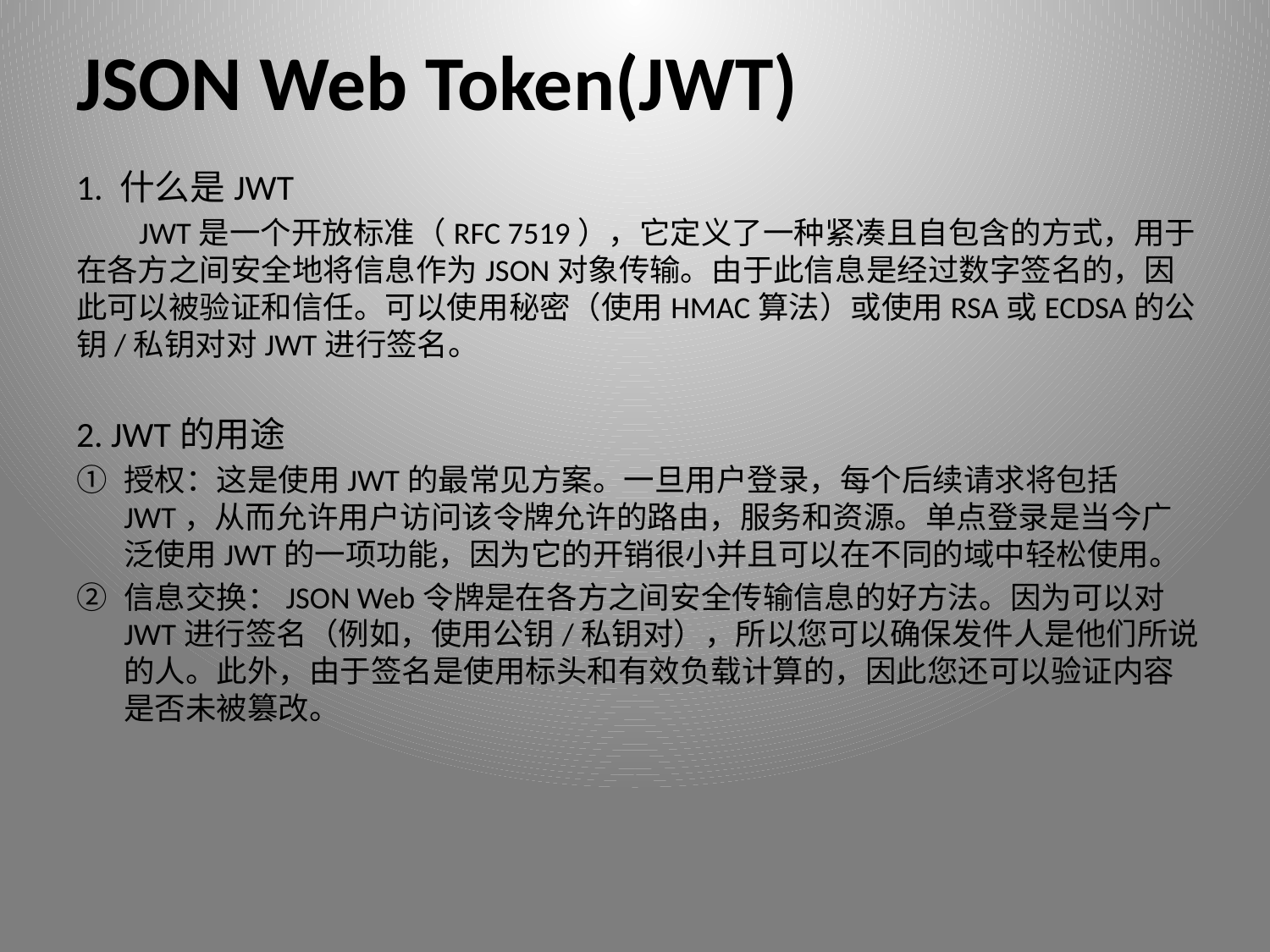

# JSON Web Token(JWT)
1. 什么是JWT
         JWT是一个开放标准（RFC 7519），它定义了一种紧凑且自包含的方式，用于在各方之间安全地将信息作为JSON对象传输。由于此信息是经过数字签名的，因此可以被验证和信任。可以使用秘密（使用HMAC算法）或使用RSA或ECDSA的公钥/私钥对对JWT进行签名。

2. JWT的用途
授权：这是使用JWT的最常见方案。一旦用户登录，每个后续请求将包括JWT，从而允许用户访问该令牌允许的路由，服务和资源。单点登录是当今广泛使用JWT的一项功能，因为它的开销很小并且可以在不同的域中轻松使用。
信息交换：JSON Web令牌是在各方之间安全传输信息的好方法。因为可以对JWT进行签名（例如，使用公钥/私钥对），所以您可以确保发件人是他们所说的人。此外，由于签名是使用标头和有效负载计算的，因此您还可以验证内容是否未被篡改。